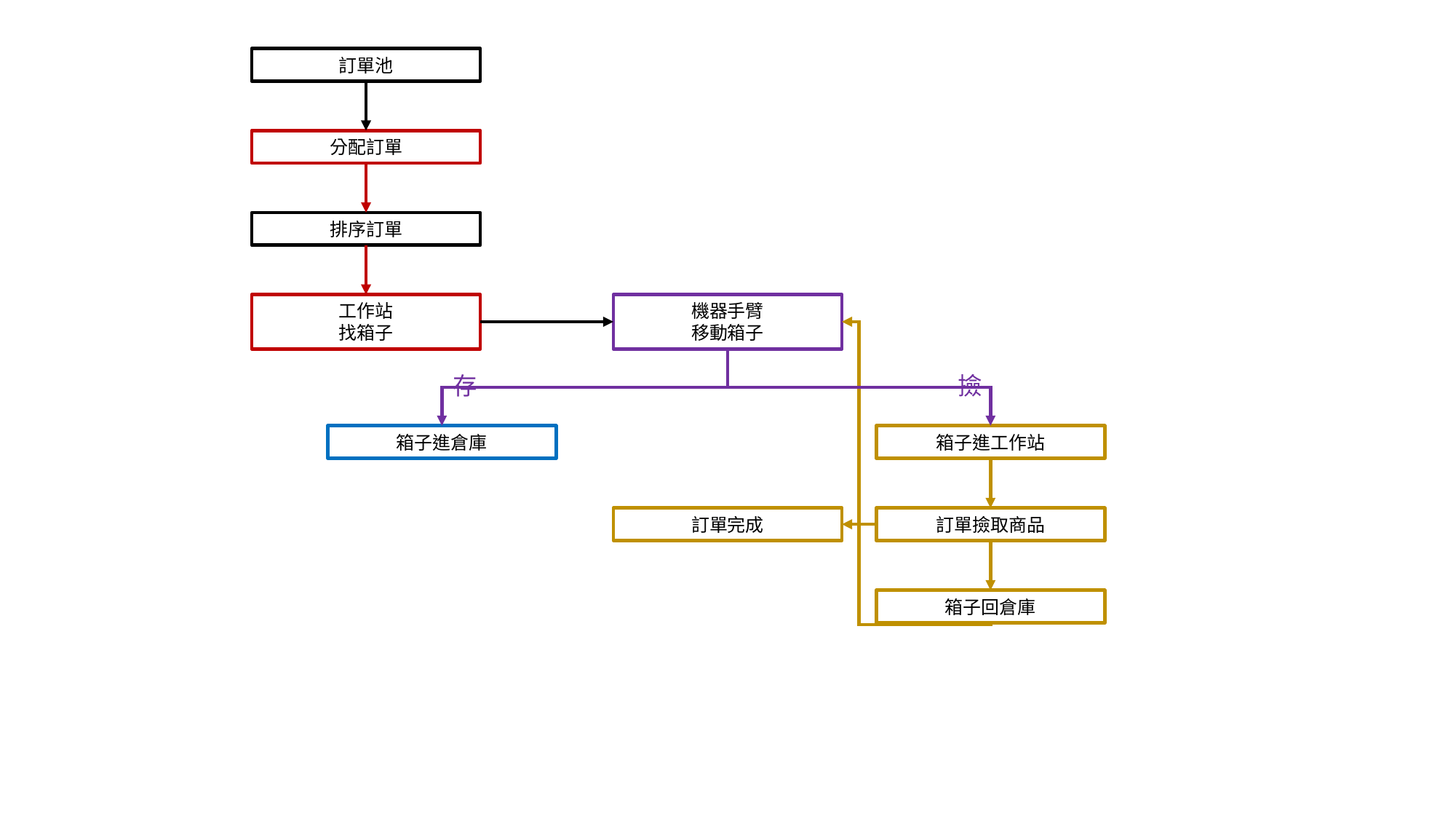

訂單池
分配訂單
排序訂單
工作站
找箱子
機器手臂
移動箱子
存
撿
箱子進倉庫
箱子進工作站
訂單完成
訂單撿取商品
箱子回倉庫